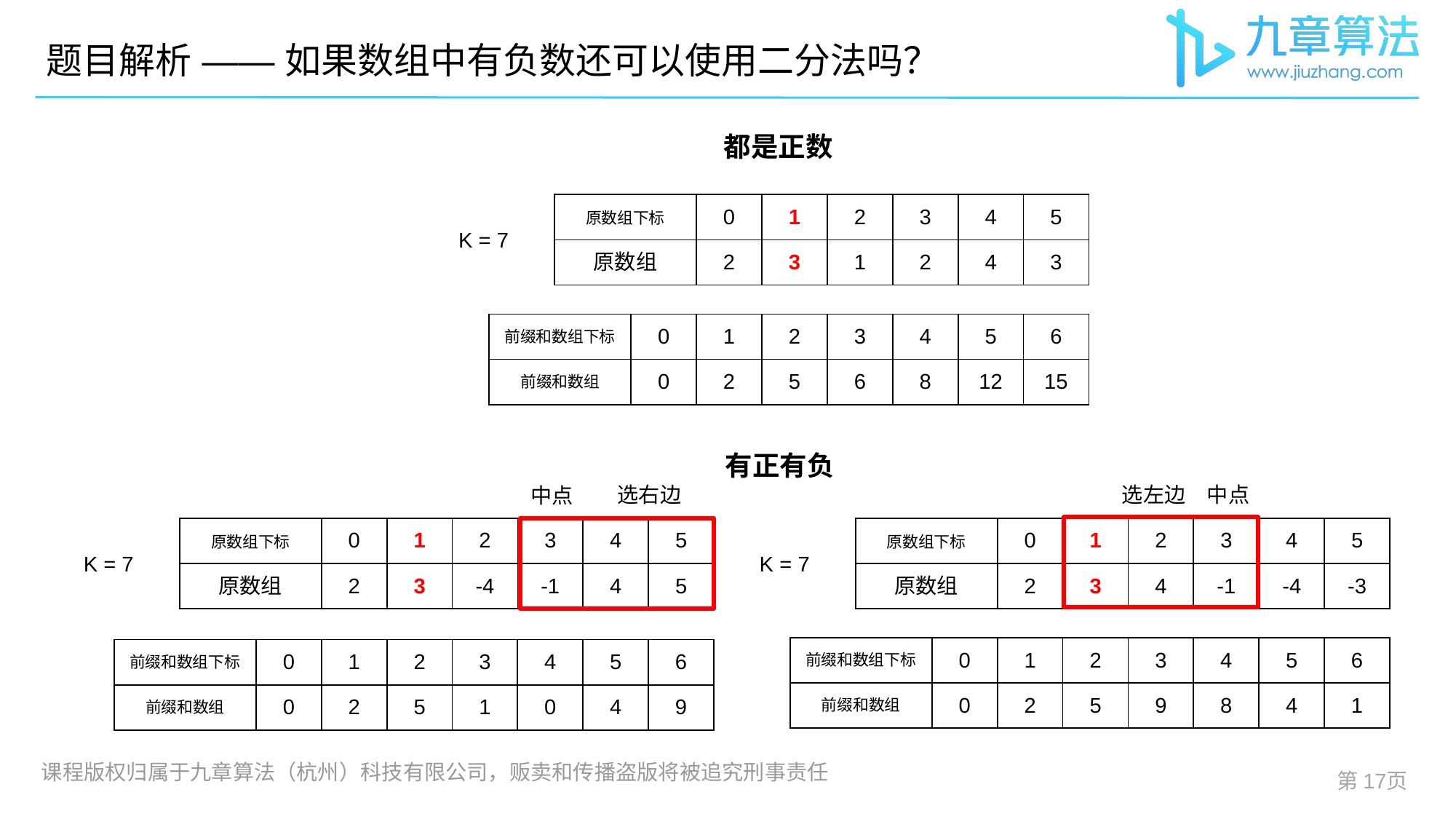

# 题目解析 —— 如果数组中有负数还可以使用二分法吗？
都是正数
| 原数组下标 | 0 | 1 | 2 | 3 | 4 | 5 |
| --- | --- | --- | --- | --- | --- | --- |
| 原数组 | 2 | 3 | 1 | 2 | 4 | 3 |
K = 7
| 前缀和数组下标 | 0 | 1 | 2 | 3 | 4 | 5 | 6 |
| --- | --- | --- | --- | --- | --- | --- | --- |
| 前缀和数组 | 0 | 2 | 5 | 6 | 8 | 12 | 15 |
有正有负
选右边
选左边
中点
中点

| 原数组下标 | 0 | 1 | 2 | 3 | 4 | 5 |
| --- | --- | --- | --- | --- | --- | --- |
| 原数组 | 2 | 3 | -4 | -1 | 4 | 5 |
| 原数组下标 | 0 | 1 | 2 | 3 | 4 | 5 |
| --- | --- | --- | --- | --- | --- | --- |
| 原数组 | 2 | 3 | 4 | -1 | -4 | -3 |

K = 7
K = 7
| 前缀和数组下标 | 0 | 1 | 2 | 3 | 4 | 5 | 6 |
| --- | --- | --- | --- | --- | --- | --- | --- |
| 前缀和数组 | 0 | 2 | 5 | 9 | 8 | 4 | 1 |
| 前缀和数组下标 | 0 | 1 | 2 | 3 | 4 | 5 | 6 |
| --- | --- | --- | --- | --- | --- | --- | --- |
| 前缀和数组 | 0 | 2 | 5 | 1 | 0 | 4 | 9 |
第17页